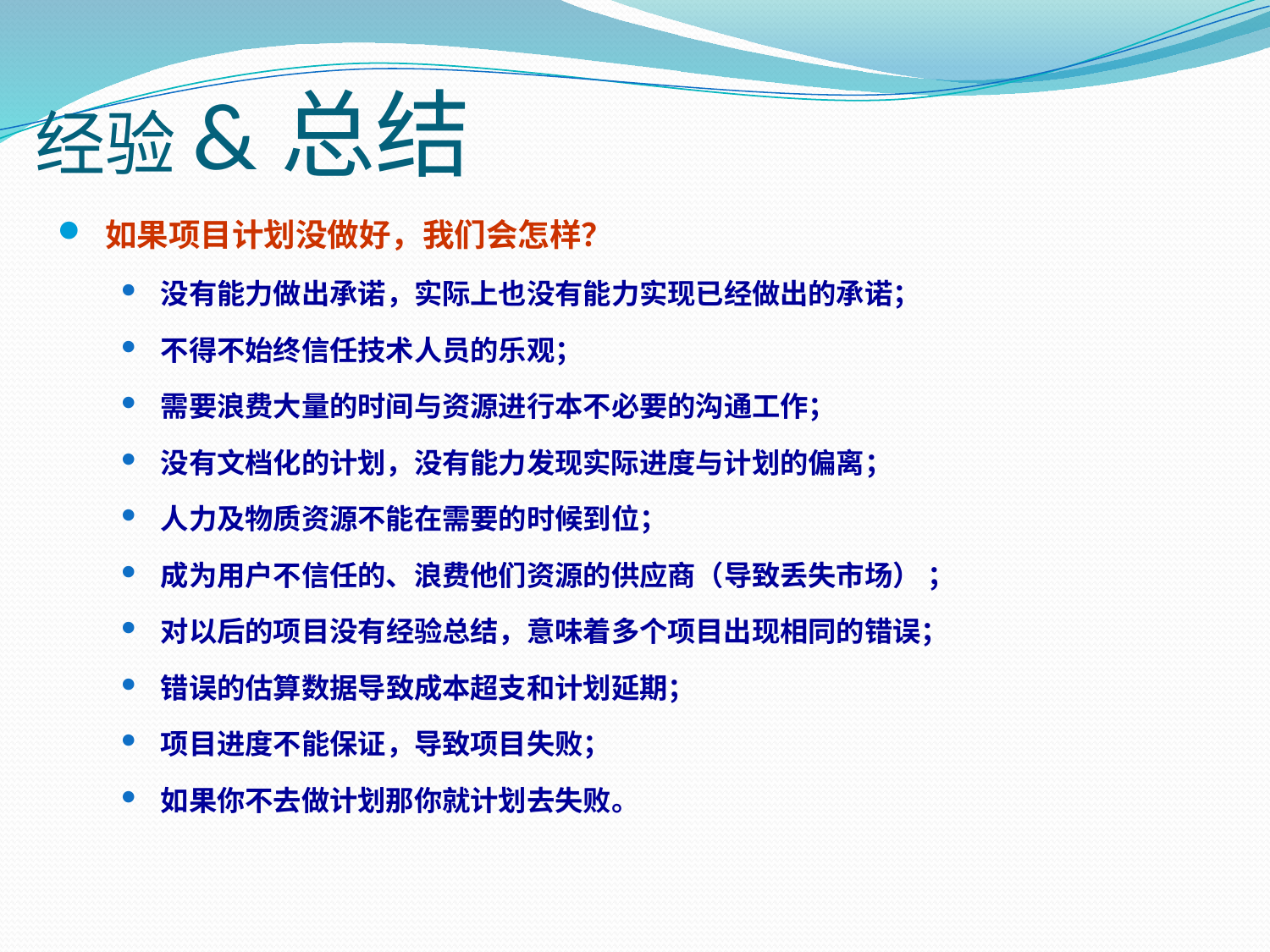

# 经验&总结
如果项目计划没做好，我们会怎样？
没有能力做出承诺，实际上也没有能力实现已经做出的承诺；
不得不始终信任技术人员的乐观；
需要浪费大量的时间与资源进行本不必要的沟通工作；
没有文档化的计划，没有能力发现实际进度与计划的偏离；
人力及物质资源不能在需要的时候到位；
成为用户不信任的、浪费他们资源的供应商（导致丢失市场） ；
对以后的项目没有经验总结，意味着多个项目出现相同的错误；
错误的估算数据导致成本超支和计划延期；
项目进度不能保证，导致项目失败；
如果你不去做计划那你就计划去失败。